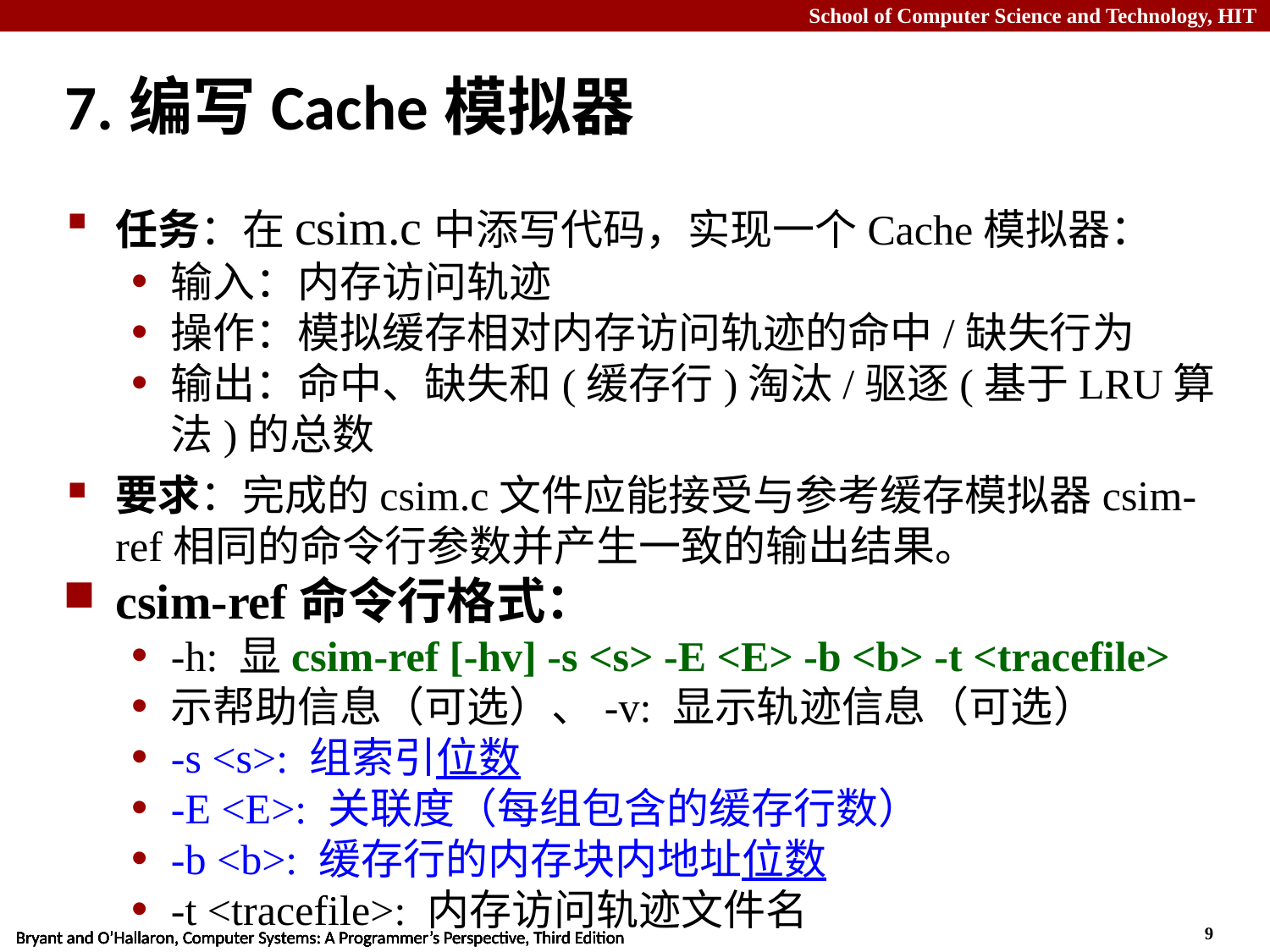

# 7.编写Cache模拟器
任务：在csim.c中添写代码，实现一个Cache模拟器：
输入：内存访问轨迹
操作：模拟缓存相对内存访问轨迹的命中/缺失行为
输出：命中、缺失和(缓存行)淘汰/驱逐(基于LRU算法)的总数
要求：完成的csim.c文件应能接受与参考缓存模拟器csim-ref相同的命令行参数并产生一致的输出结果。
csim-ref命令行格式：
-h: 显csim-ref [-hv] -s <s> -E <E> -b <b> -t <tracefile>
示帮助信息（可选）、-v: 显示轨迹信息（可选）
-s <s>: 组索引位数
-E <E>: 关联度（每组包含的缓存行数）
-b <b>: 缓存行的内存块内地址位数
-t <tracefile>: 内存访问轨迹文件名